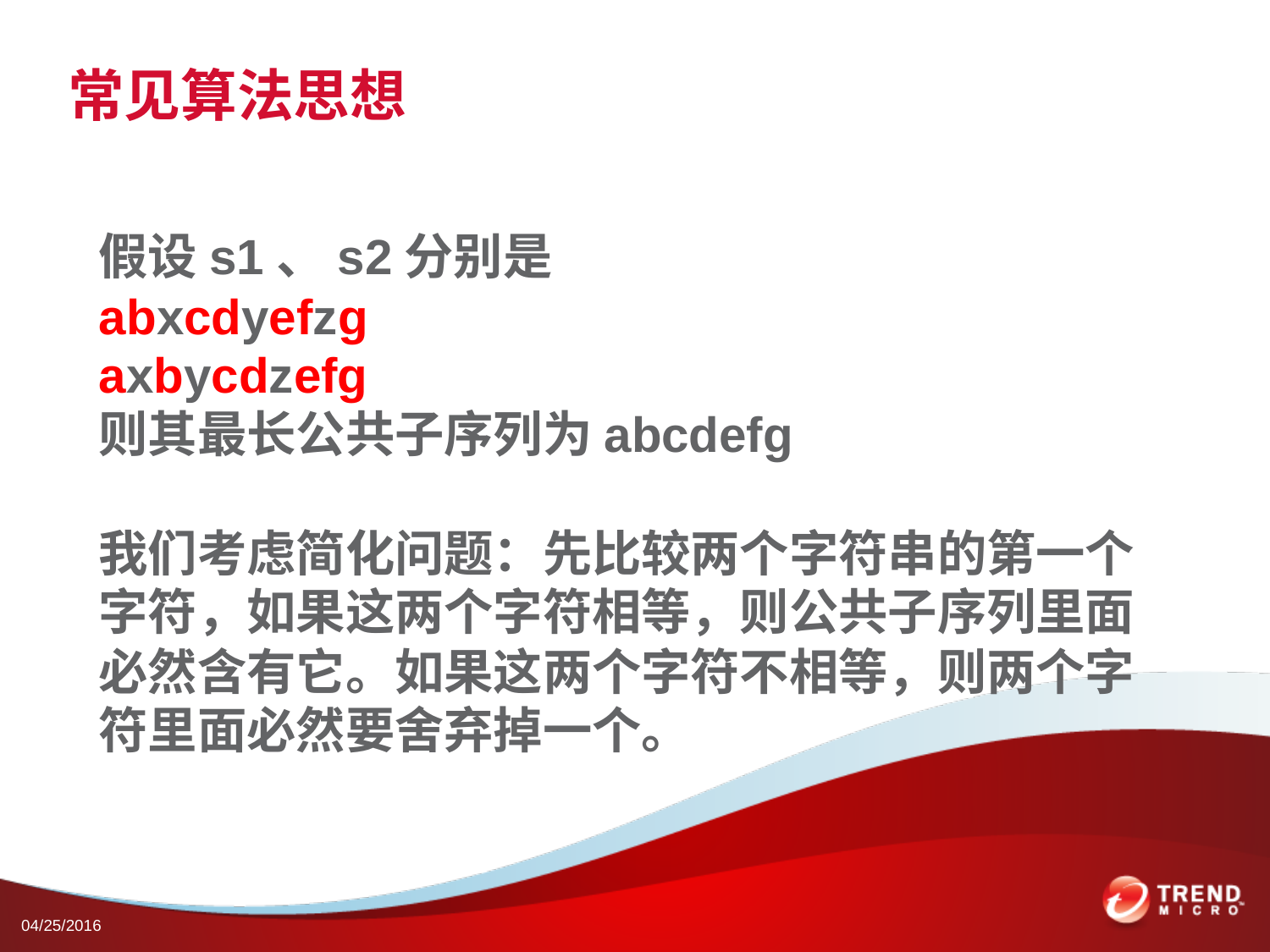

# 常见算法思想
假设s1、s2分别是
abxcdyefzg
axbycdzefg
则其最长公共子序列为abcdefg

我们考虑简化问题：先比较两个字符串的第一个字符，如果这两个字符相等，则公共子序列里面必然含有它。如果这两个字符不相等，则两个字符里面必然要舍弃掉一个。
04/25/2016